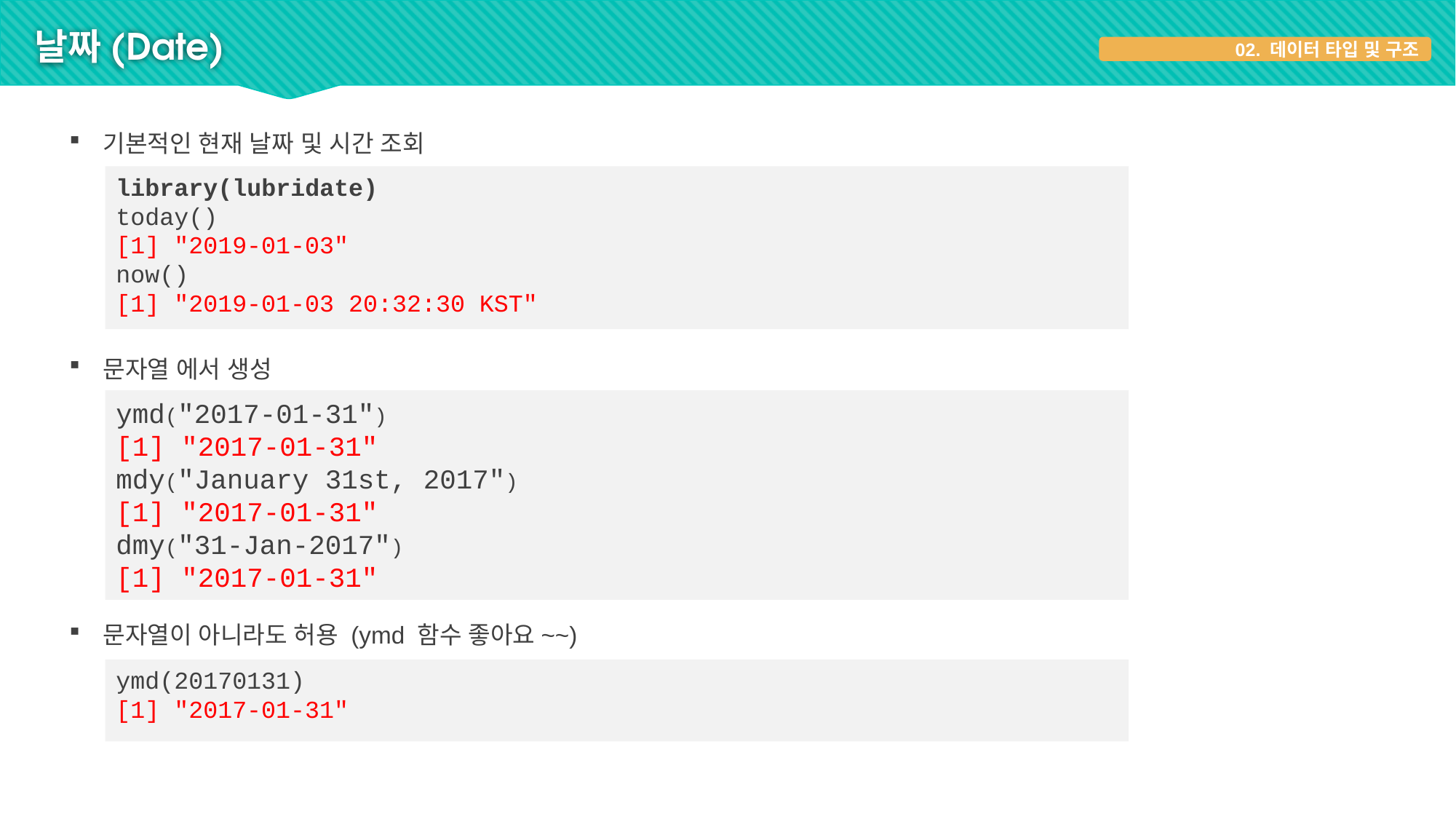

# 날짜(Date)
02. 데이터 타입 및 구조
기본적인 현재 날짜 및 시간 조회
library(lubridate)
today()
[1] "2019-01-03"
now()
[1] "2019-01-03 20:32:30 KST"
문자열 에서 생성
ymd("2017-01-31")
[1] "2017-01-31"
mdy("January 31st, 2017")
[1] "2017-01-31"
dmy("31-Jan-2017")
[1] "2017-01-31"
문자열이 아니라도 허용 (ymd 함수 좋아요~~)
ymd(20170131)
[1] "2017-01-31"